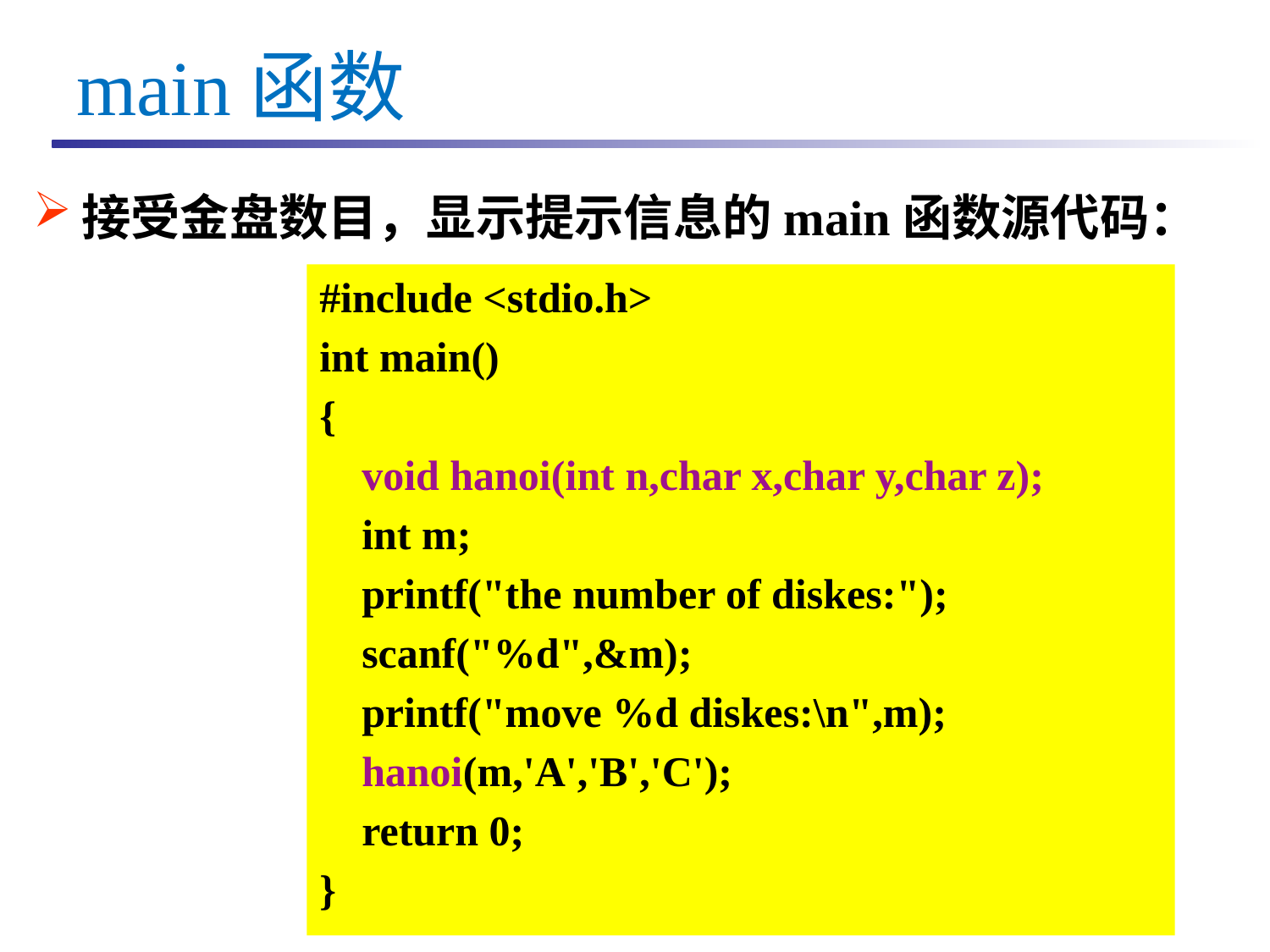

main函数
接受金盘数目，显示提示信息的main函数源代码：
#include <stdio.h>
int main()
{
    void hanoi(int n,char x,char y,char z);
    int m;
    printf("the number of diskes:");
    scanf("%d",&m);
    printf("move %d diskes:\n",m);
    hanoi(m,'A','B','C');
    return 0;
}